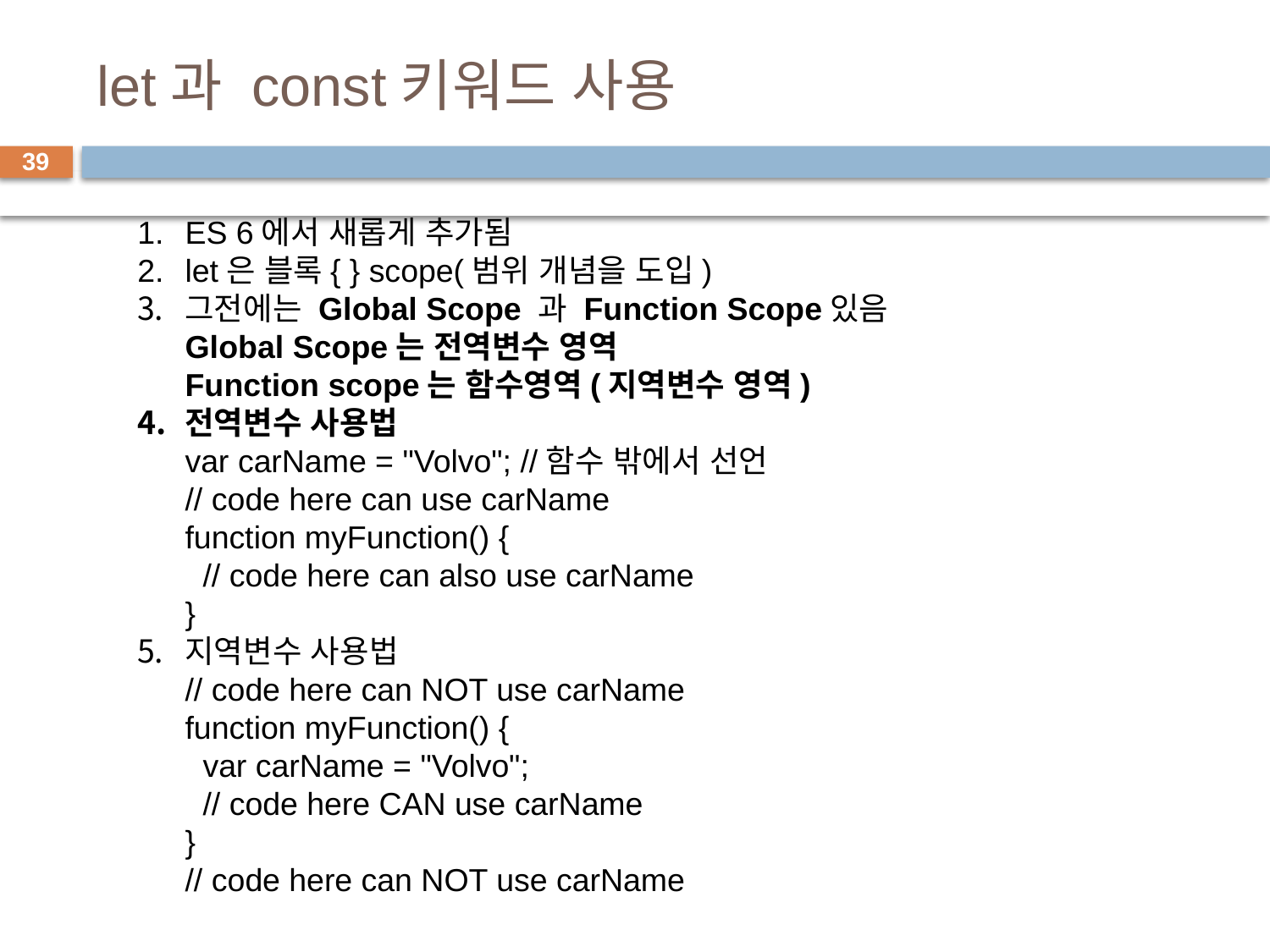

# let과 const키워드 사용
39
ES 6에서 새롭게 추가됨
let은 블록{ } scope(범위 개념을 도입)
그전에는 Global Scope 과 Function Scope있음
Global Scope는 전역변수 영역
Function scope는 함수영역(지역변수 영역)
전역변수 사용법
var carName = "Volvo"; //함수 밖에서 선언
// code here can use carName
function myFunction() {
  // code here can also use carName
}
지역변수 사용법
// code here can NOT use carName
function myFunction() {
  var carName = "Volvo";
  // code here CAN use carName
}
// code here can NOT use carName